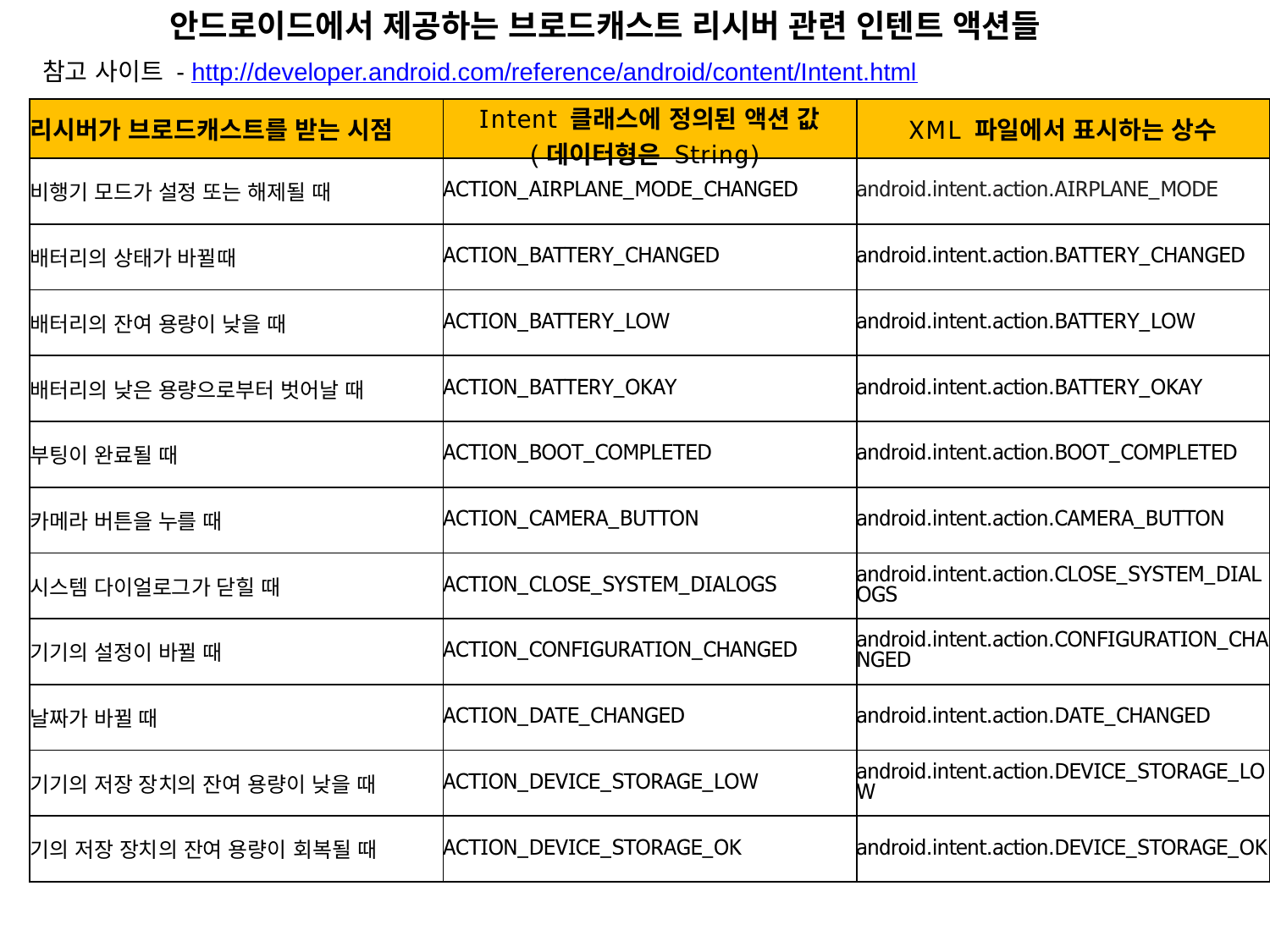

안드로이드에서 제공하는 브로드캐스트 리시버 관련 인텐트 액션들
참고 사이트 - http://developer.android.com/reference/android/content/Intent.html
| 리시버가 브로드캐스트를 받는 시점 | Intent 클래스에 정의된 액션 값 (데이터형은 String) | XML 파일에서 표시하는 상수 |
| --- | --- | --- |
| 비행기 모드가 설정 또는 해제될 때 | ACTION\_AIRPLANE\_MODE\_CHANGED | android.intent.action.AIRPLANE\_MODE |
| 배터리의 상태가 바뀔때 | ACTION\_BATTERY\_CHANGED | android.intent.action.BATTERY\_CHANGED |
| 배터리의 잔여 용량이 낮을 때 | ACTION\_BATTERY\_LOW | android.intent.action.BATTERY\_LOW |
| 배터리의 낮은 용량으로부터 벗어날 때 | ACTION\_BATTERY\_OKAY | android.intent.action.BATTERY\_OKAY |
| 부팅이 완료될 때 | ACTION\_BOOT\_COMPLETED | android.intent.action.BOOT\_COMPLETED |
| 카메라 버튼을 누를 때 | ACTION\_CAMERA\_BUTTON | android.intent.action.CAMERA\_BUTTON |
| 시스템 다이얼로그가 닫힐 때 | ACTION\_CLOSE\_SYSTEM\_DIALOGS | android.intent.action.CLOSE\_SYSTEM\_DIALOGS |
| 기기의 설정이 바뀔 때 | ACTION\_CONFIGURATION\_CHANGED | android.intent.action.CONFIGURATION\_CHANGED |
| 날짜가 바뀔 때 | ACTION\_DATE\_CHANGED | android.intent.action.DATE\_CHANGED |
| 기기의 저장 장치의 잔여 용량이 낮을 때 | ACTION\_DEVICE\_STORAGE\_LOW | android.intent.action.DEVICE\_STORAGE\_LOW |
| 기의 저장 장치의 잔여 용량이 회복될 때 | ACTION\_DEVICE\_STORAGE\_OK | android.intent.action.DEVICE\_STORAGE\_OK |